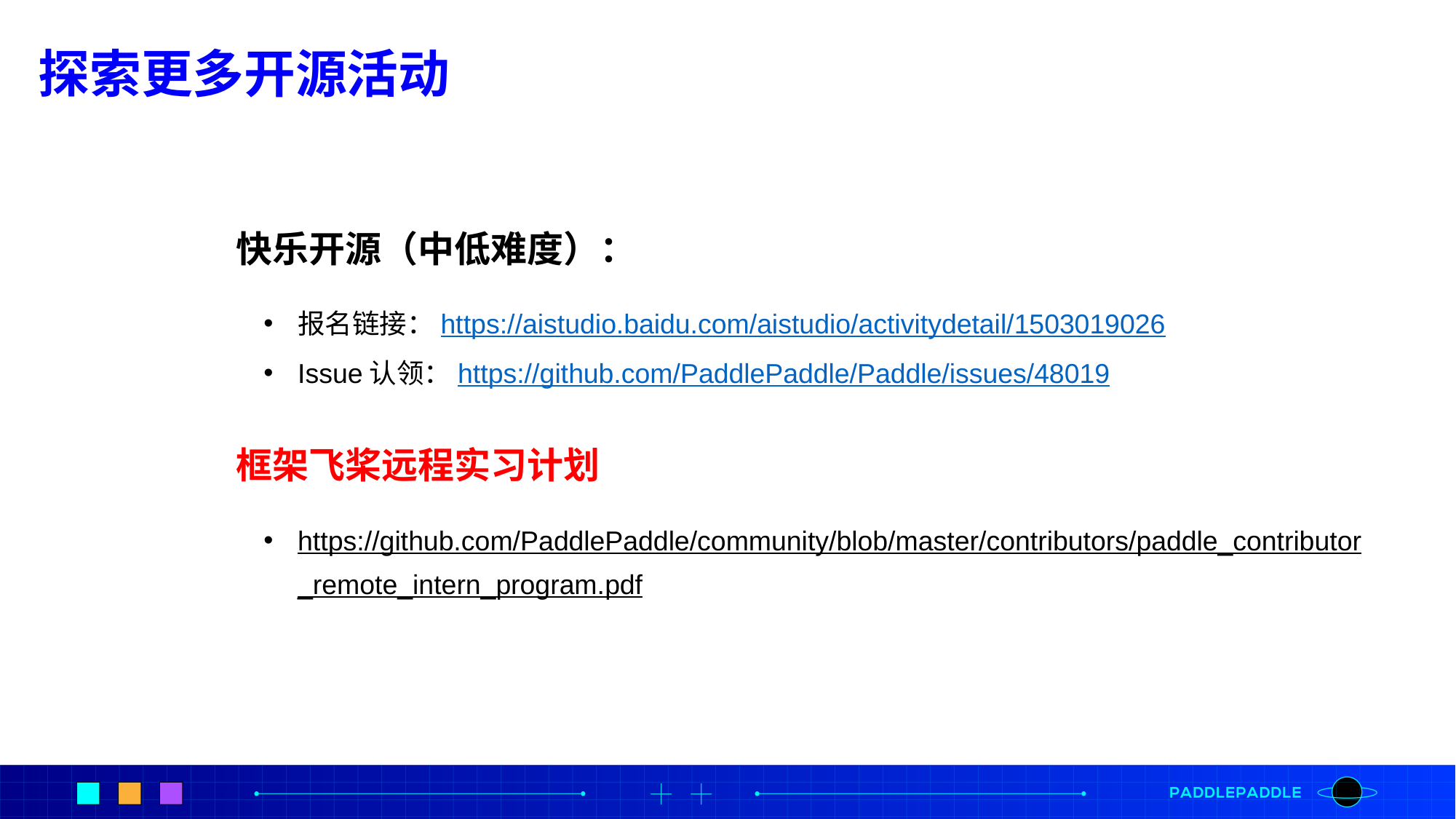

探索更多开源活动
快乐开源（中低难度）：
报名链接：https://aistudio.baidu.com/aistudio/activitydetail/1503019026
Issue认领：https://github.com/PaddlePaddle/Paddle/issues/48019
框架飞桨远程实习计划
https://github.com/PaddlePaddle/community/blob/master/contributors/paddle_contributor_remote_intern_program.pdf